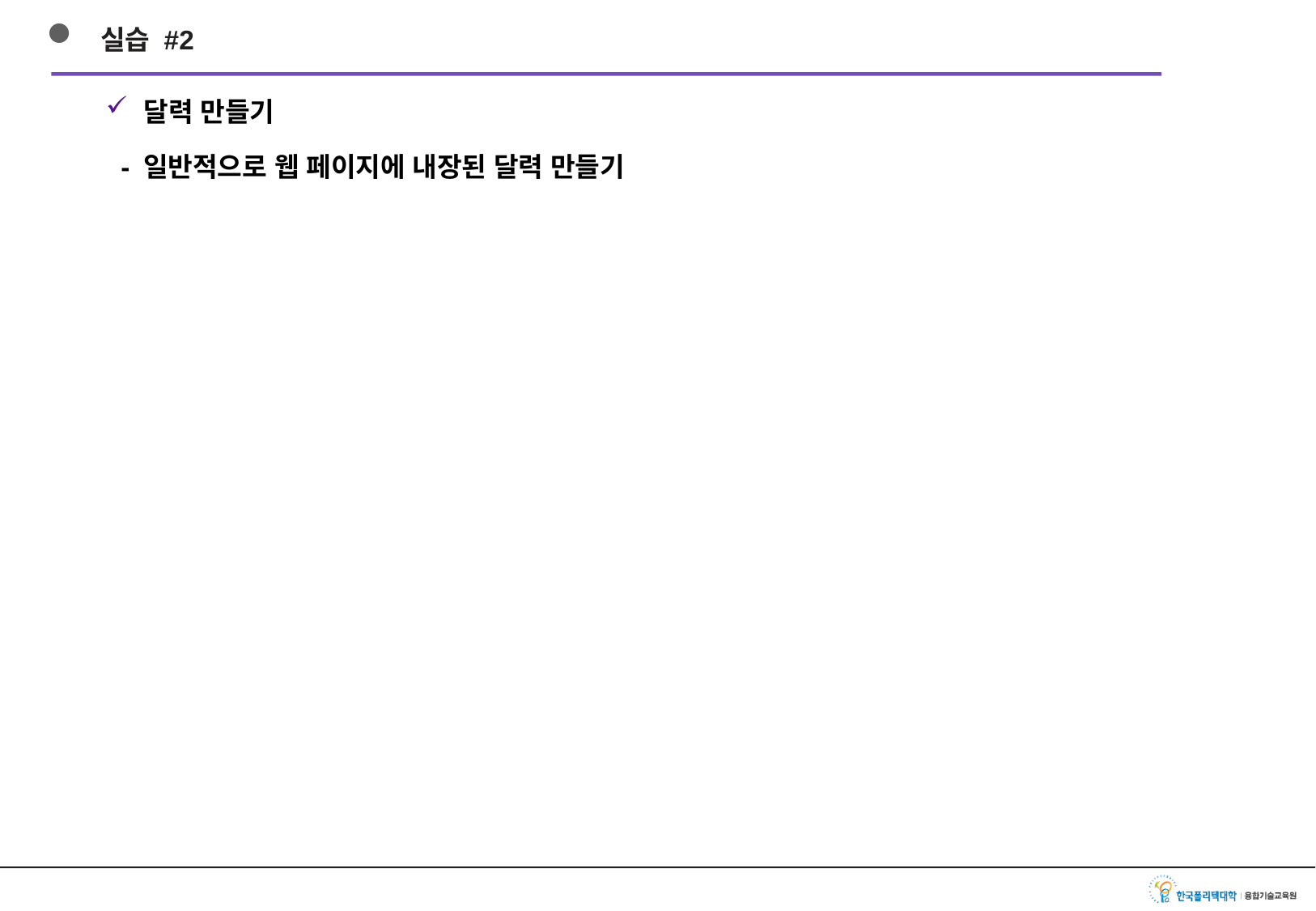

실습 #2
달력 만들기
  - 일반적으로 웹 페이지에 내장된 달력 만들기